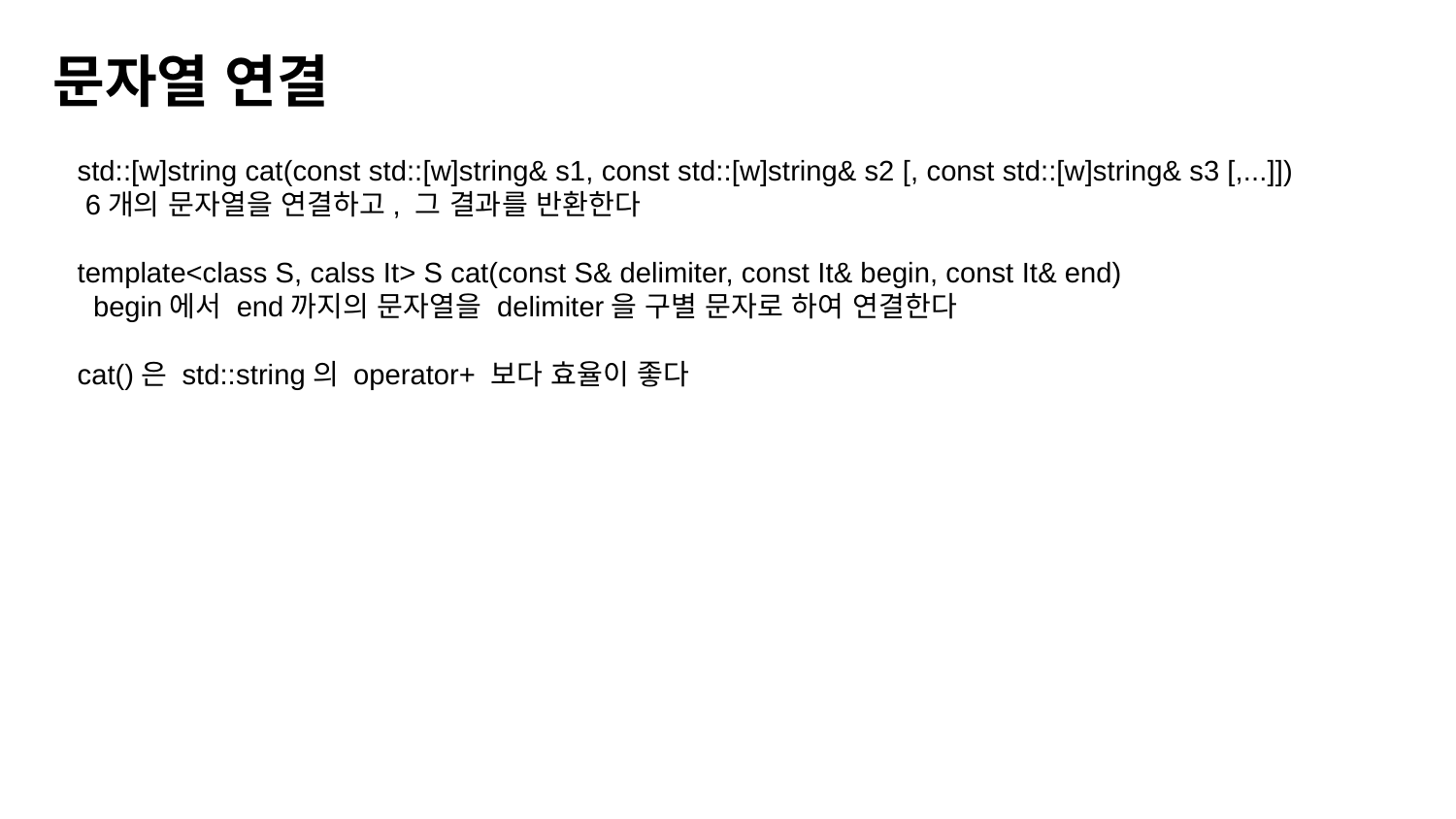

문자열 연결
std::[w]string cat(const std::[w]string& s1, const std::[w]string& s2 [, const std::[w]string& s3 [,...]])
 6개의 문자열을 연결하고, 그 결과를 반환한다
template<class S, calss It> S cat(const S& delimiter, const It& begin, const It& end)
  begin에서 end까지의 문자열을 delimiter을 구별 문자로 하여 연결한다
cat()은 std::string의 operator+ 보다 효율이 좋다